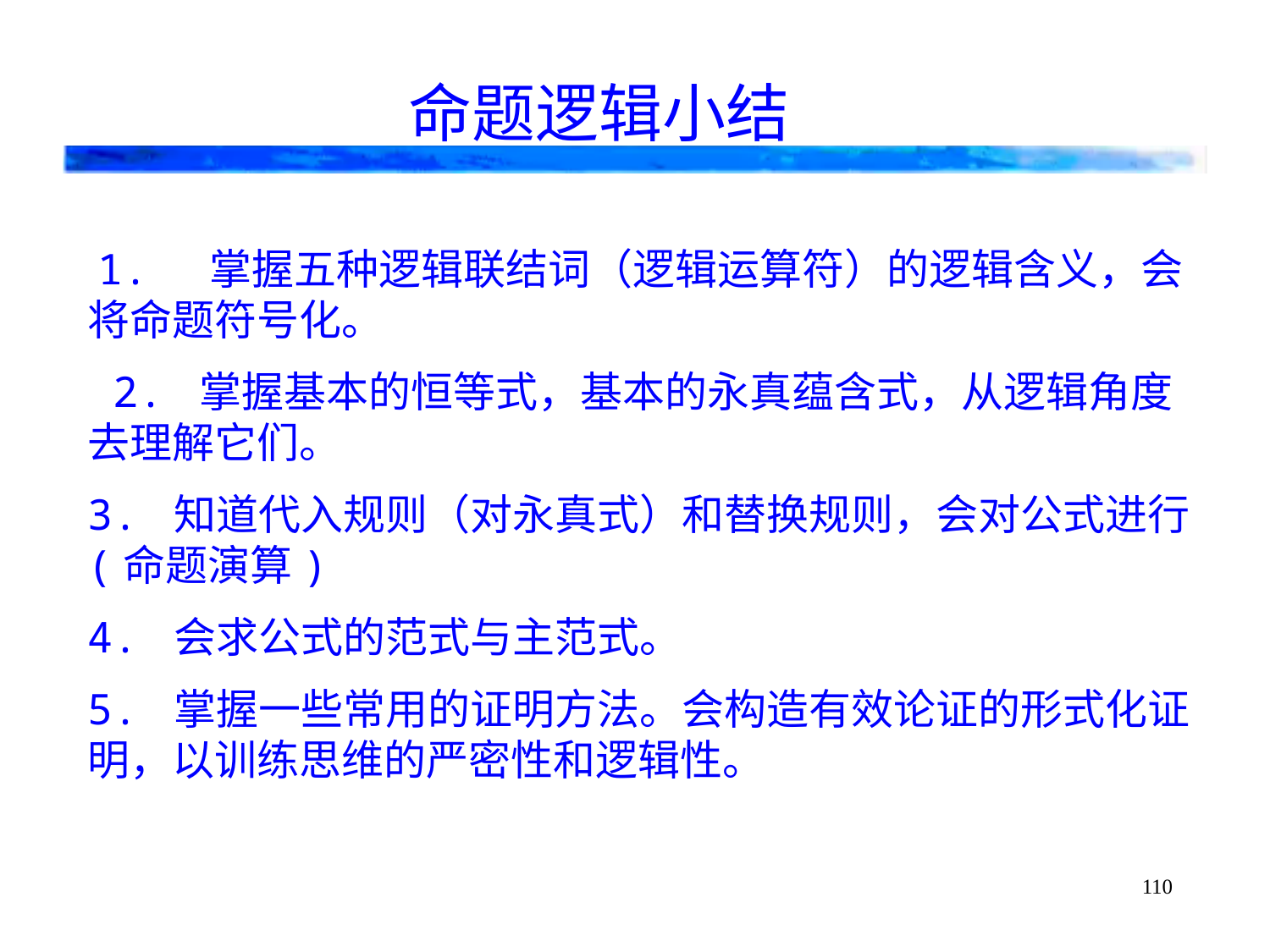

命题逻辑小结
 1.  掌握五种逻辑联结词（逻辑运算符）的逻辑含义，会将命题符号化。
 2. 掌握基本的恒等式，基本的永真蕴含式，从逻辑角度去理解它们。
3. 知道代入规则（对永真式）和替换规则，会对公式进行 (命题演算)
4. 会求公式的范式与主范式。
5. 掌握一些常用的证明方法。会构造有效论证的形式化证明，以训练思维的严密性和逻辑性。
110